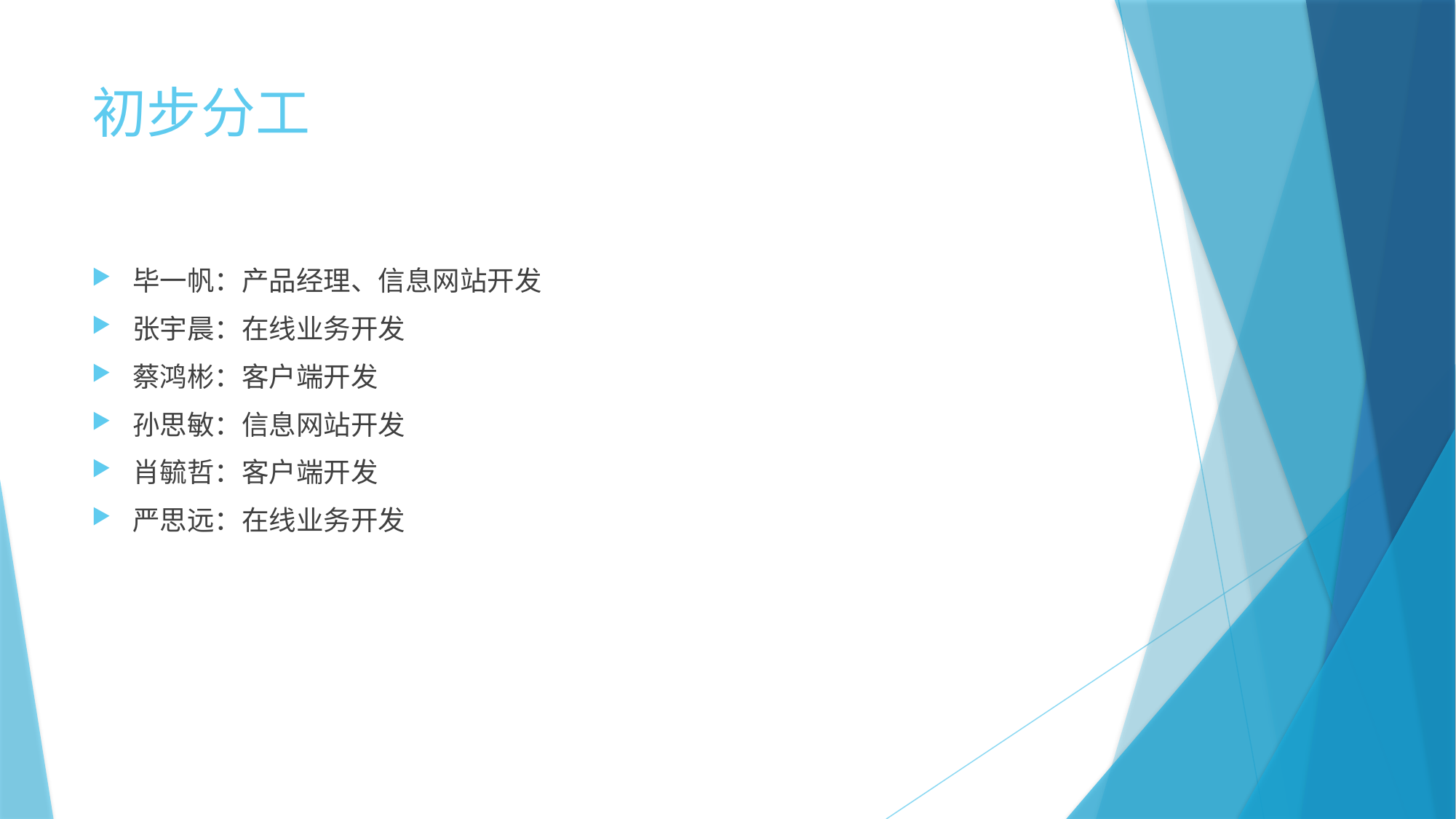

# 初步分工
毕一帆：产品经理、信息网站开发
张宇晨：在线业务开发
蔡鸿彬：客户端开发
孙思敏：信息网站开发
肖毓哲：客户端开发
严思远：在线业务开发